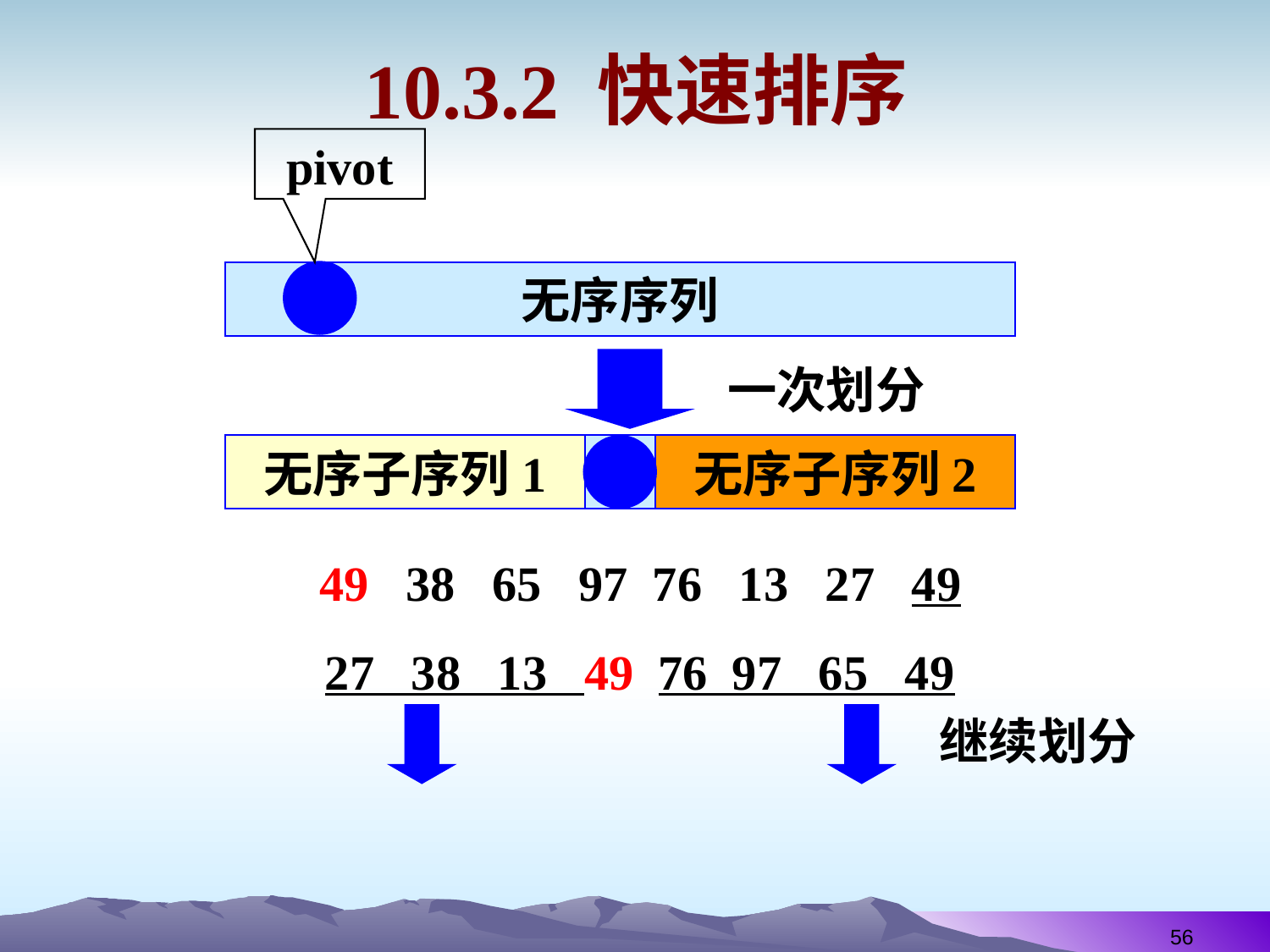

# 10.3.2 快速排序
pivot
无序序列

一次划分
无序子序列1

无序子序列2
    49   38   65   97  76   13   27   49
                     27   38   13   49  76  97   65   49

继续划分
56